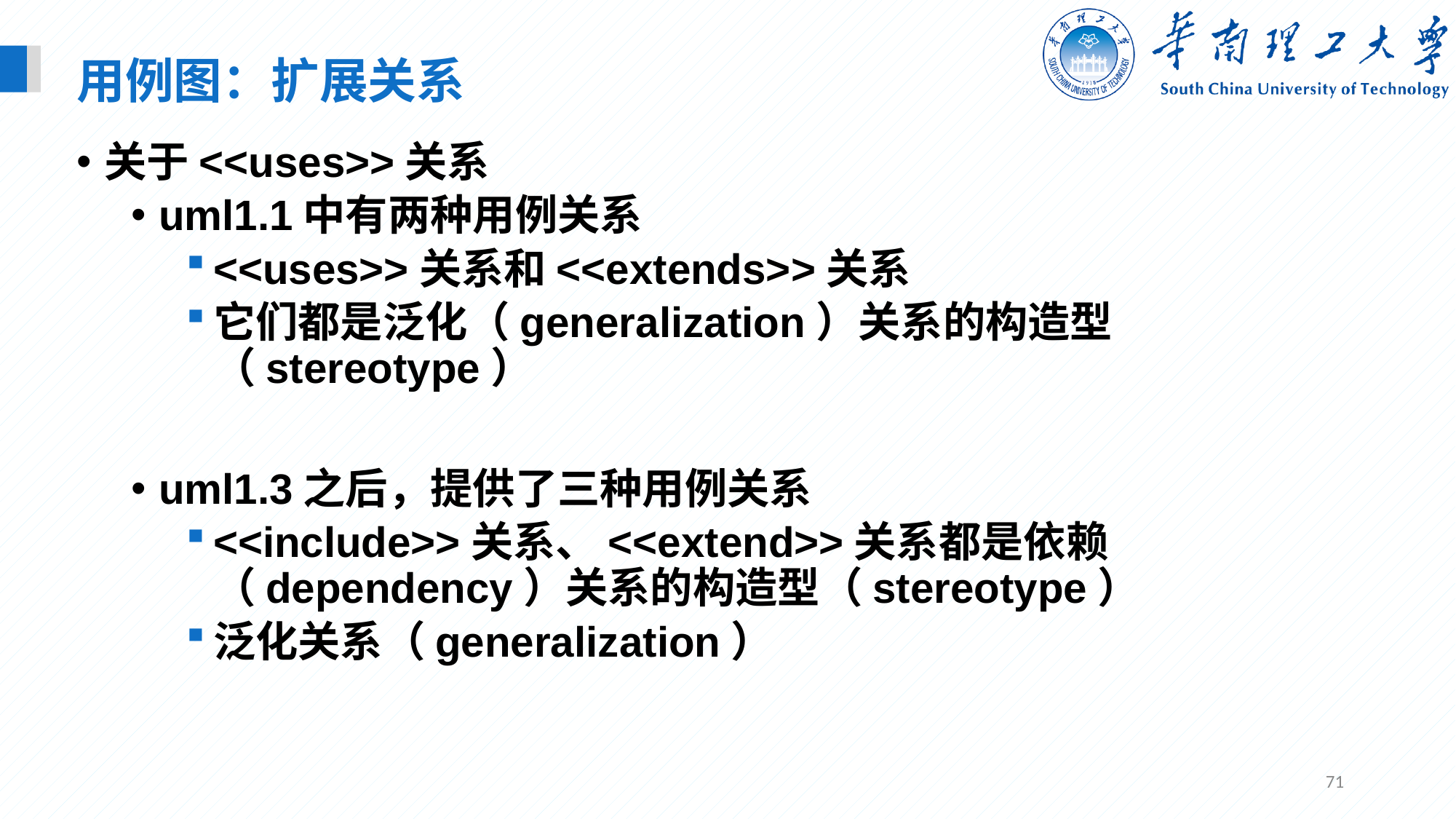

用例图：扩展关系
关于<<uses>>关系
uml1.1中有两种用例关系
<<uses>>关系和<<extends>>关系
它们都是泛化（generalization）关系的构造型（stereotype）

uml1.3之后，提供了三种用例关系
<<include>>关系、<<extend>>关系都是依赖（dependency）关系的构造型（stereotype）
泛化关系（generalization）
71